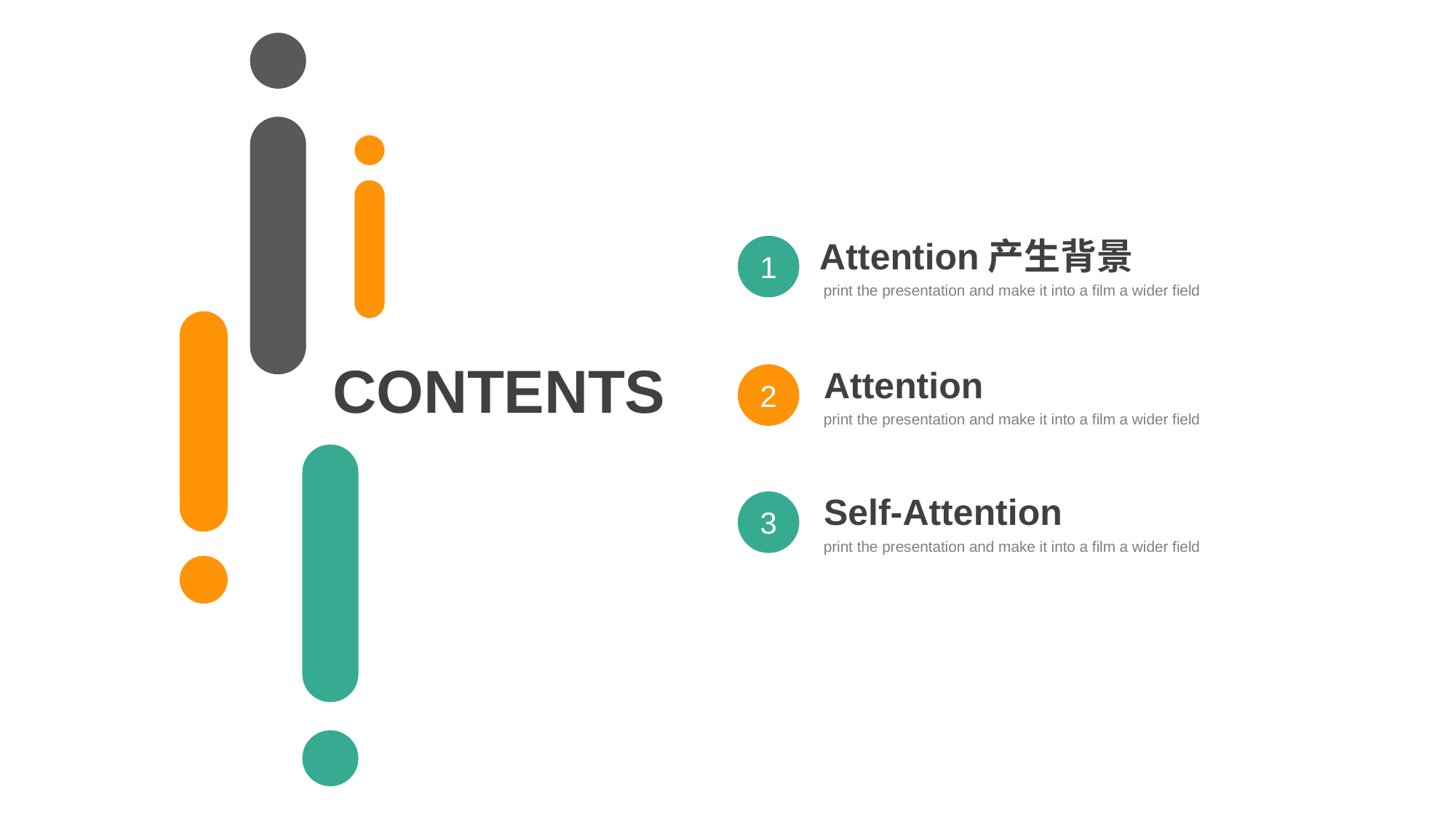

Attention产生背景
print the presentation and make it into a film a wider field
1

CONTENTS
Attention
print the presentation and make it into a film a wider field
2

Self-Attention
print the presentation and make it into a film a wider field
3